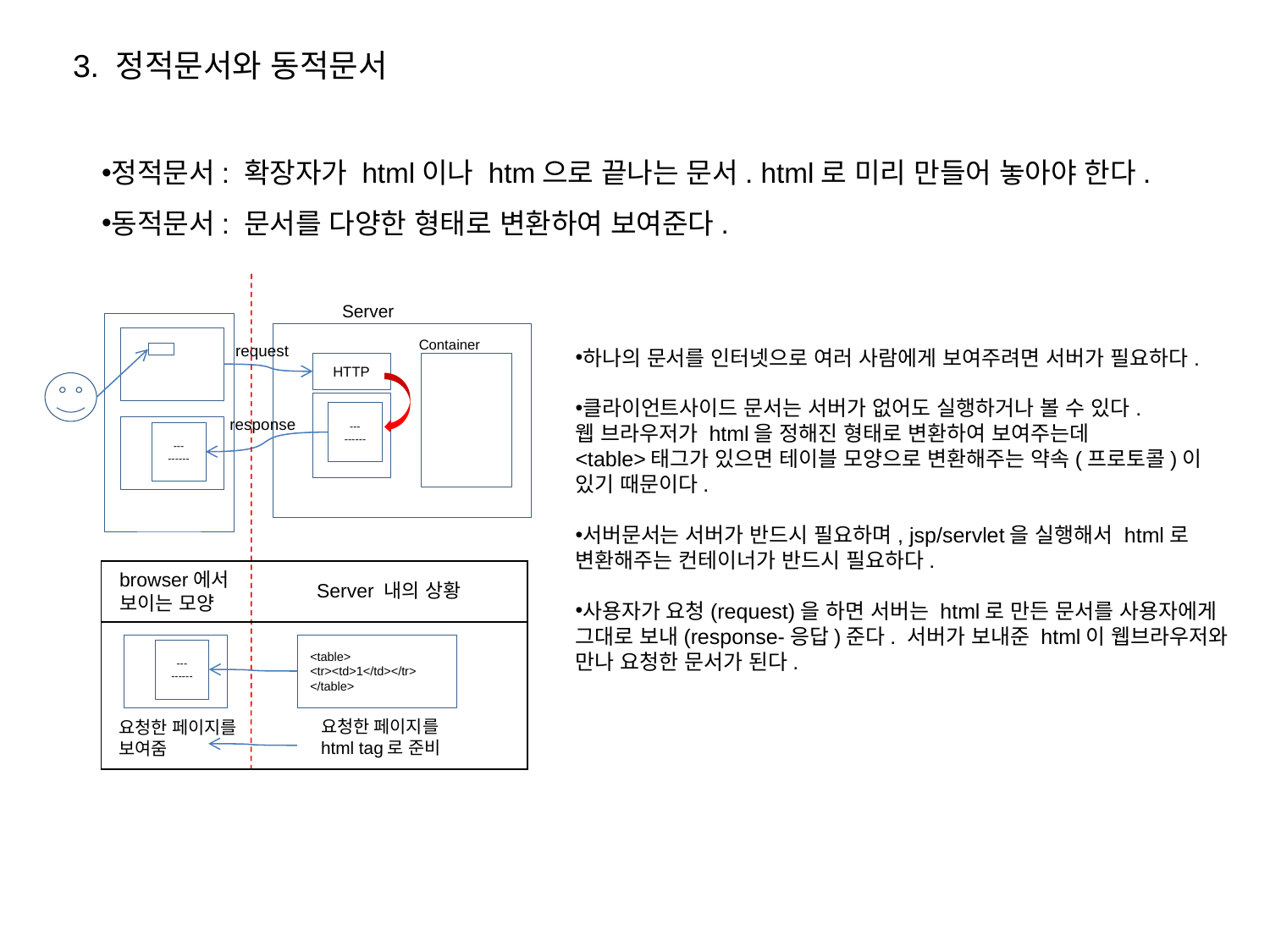

3. 정적문서와 동적문서
정적문서: 확장자가 html이나 htm으로 끝나는 문서. html로 미리 만들어 놓아야 한다.
동적문서: 문서를 다양한 형태로 변환하여 보여준다.
Server

Container
request
하나의 문서를 인터넷으로 여러 사람에게 보여주려면 서버가 필요하다.

클라이언트사이드 문서는 서버가 없어도 실행하거나 볼 수 있다.
웹 브라우저가 html을 정해진 형태로 변환하여 보여주는데
<table>태그가 있으면 테이블 모양으로 변환해주는 약속(프로토콜)이
있기 때문이다.

서버문서는 서버가 반드시 필요하며, jsp/servlet을 실행해서 html로
변환해주는 컨테이너가 반드시 필요하다.

사용자가 요청(request)을 하면 서버는 html로 만든 문서를 사용자에게
그대로 보내(response-응답)준다. 서버가 보내준 html이 웹브라우저와
만나 요청한 문서가 된다.

HTTP

---
------
response

---
------
browser에서
보이는 모양
|  |
| --- |
|  |
Server 내의 상황

<table>
<tr><td>1</td></tr>
</table>
---
------
요청한 페이지를
html tag로 준비
요청한 페이지를
보여줌